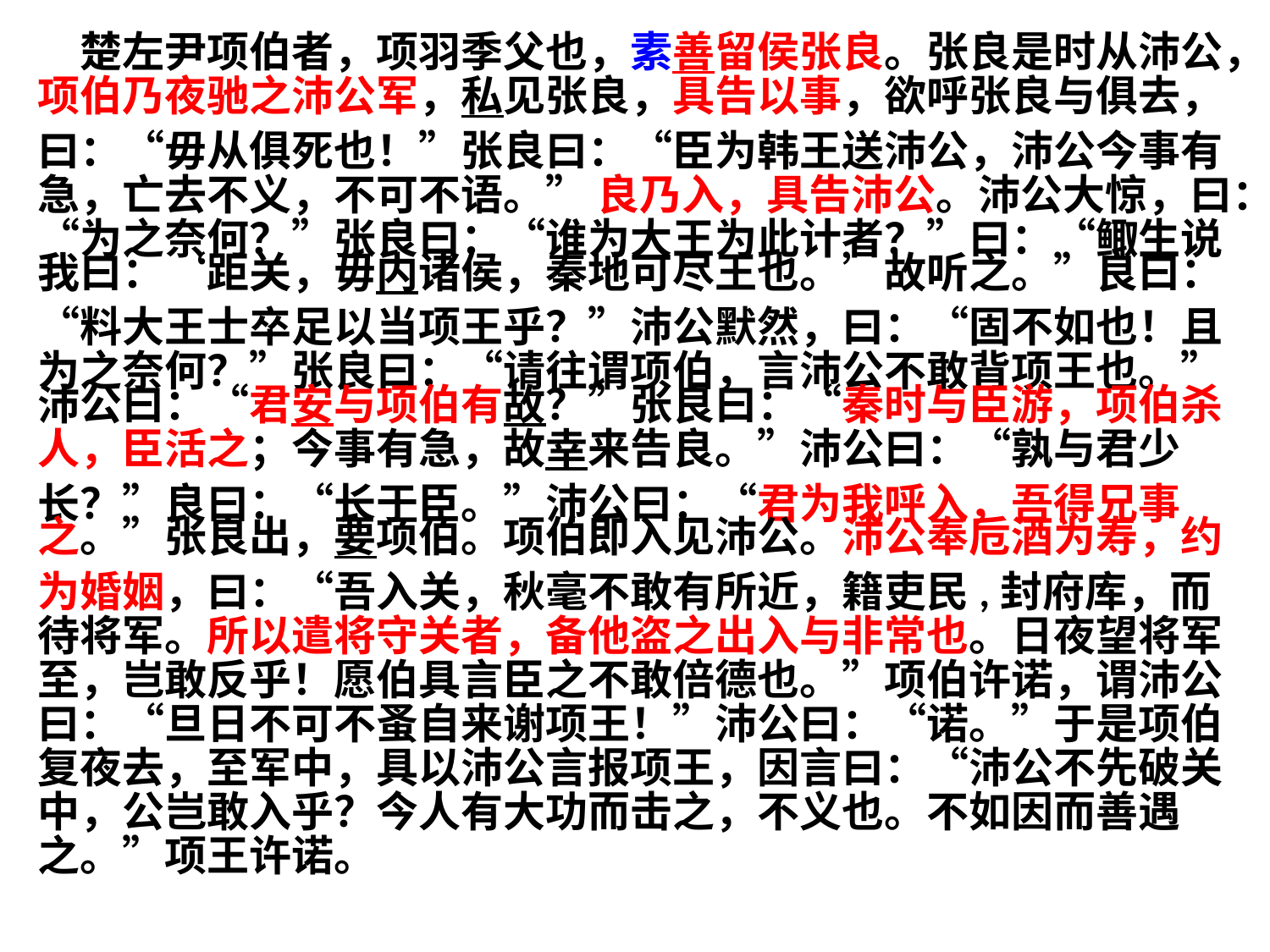

楚左尹项伯者，项羽季父也，素善留侯张良。张良是时从沛公，项伯乃夜驰之沛公军，私见张良，具告以事，欲呼张良与俱去，曰：“毋从俱死也！”张良曰：“臣为韩王送沛公，沛公今事有急，亡去不义，不可不语。” 良乃入，具告沛公。沛公大惊，曰：“为之奈何？”张良曰：“谁为大王为此计者？”曰：“鲰生说我曰：‘距关，毋内诸侯，秦地可尽王也。’故听之。”良曰：“料大王士卒足以当项王乎？”沛公默然，曰：“固不如也！且为之奈何？”张良曰：“请往谓项伯，言沛公不敢背项王也。”沛公曰：“君安与项伯有故？”张良曰：“秦时与臣游，项伯杀人，臣活之；今事有急，故幸来告良。”沛公曰：“孰与君少长？”良曰：“长于臣。”沛公曰：“君为我呼入，吾得兄事之。”张良出，要项伯。项伯即入见沛公。沛公奉卮酒为寿，约为婚姻，曰：“吾入关，秋毫不敢有所近，籍吏民,封府库，而待将军。所以遣将守关者，备他盗之出入与非常也。日夜望将军至，岂敢反乎！愿伯具言臣之不敢倍德也。”项伯许诺，谓沛公曰：“旦日不可不蚤自来谢项王！”沛公曰：“诺。”于是项伯复夜去，至军中，具以沛公言报项王，因言曰：“沛公不先破关中，公岂敢入乎？今人有大功而击之，不义也。不如因而善遇之。”项王许诺。